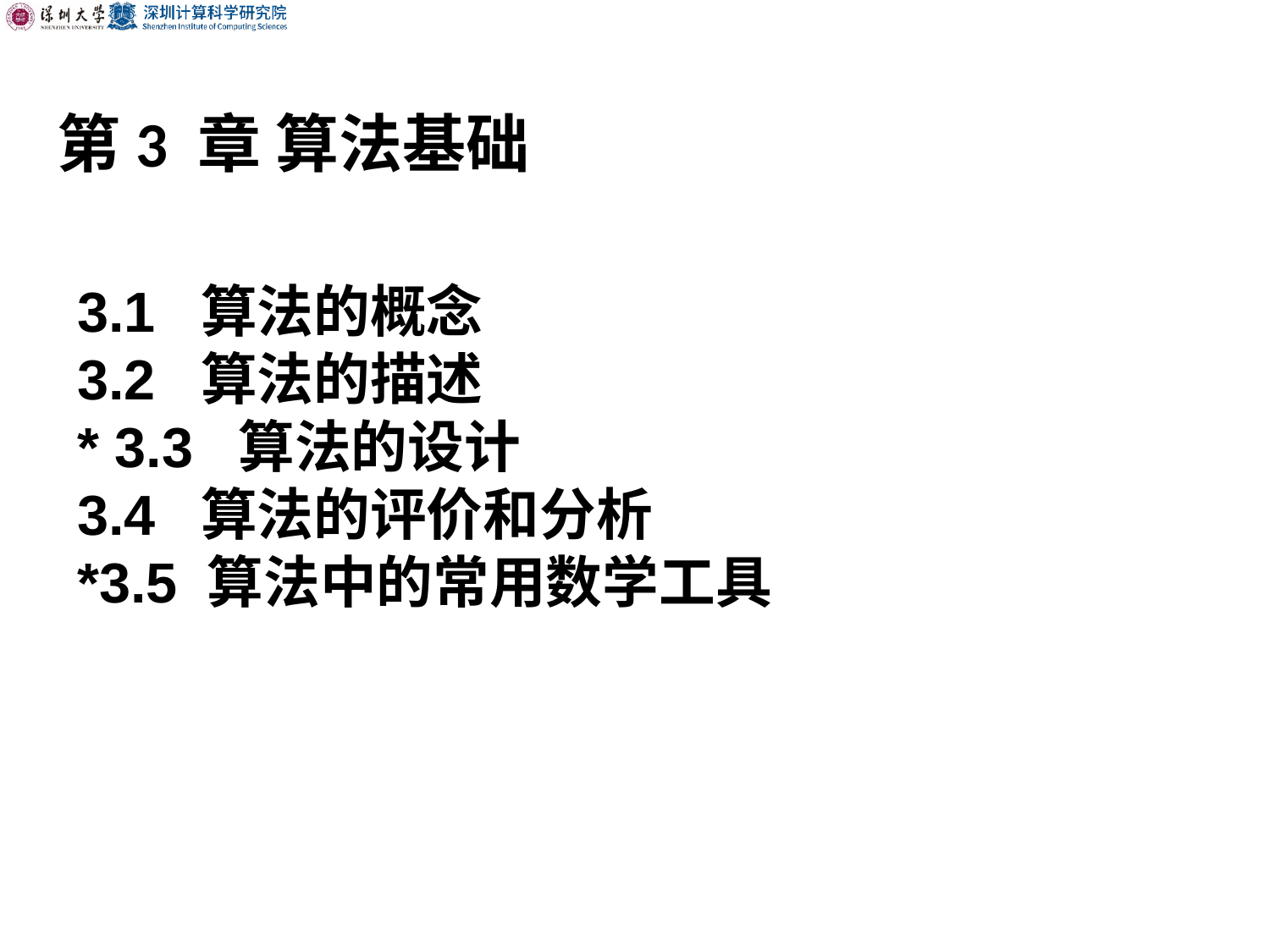

第3 章 算法基础
3.1  算法的概念
3.2  算法的描述
* 3.3  算法的设计
3.4  算法的评价和分析
*3.5 算法中的常用数学工具